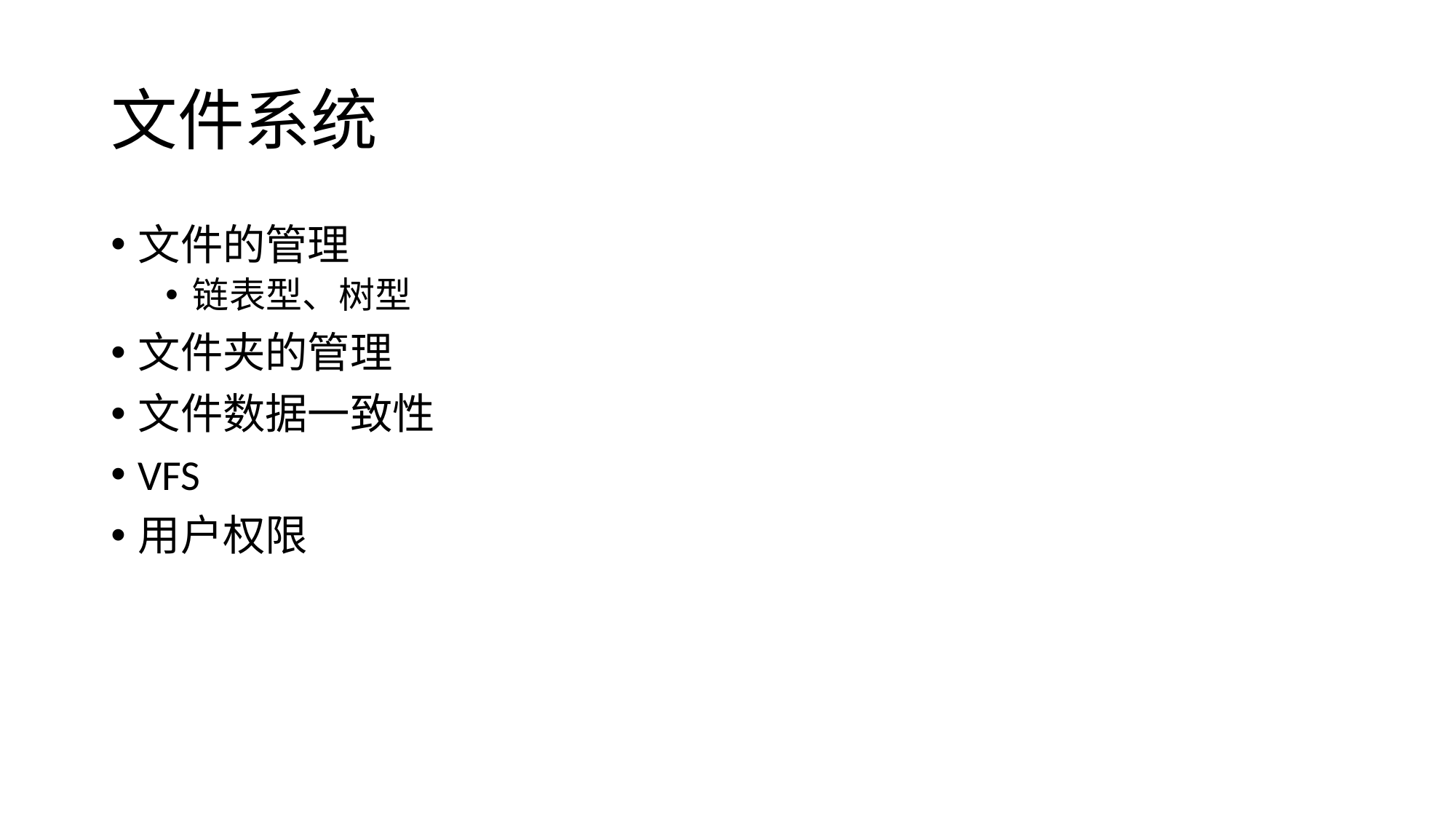

# 文件系统
文件的管理
链表型、树型
文件夹的管理
文件数据一致性
VFS
用户权限